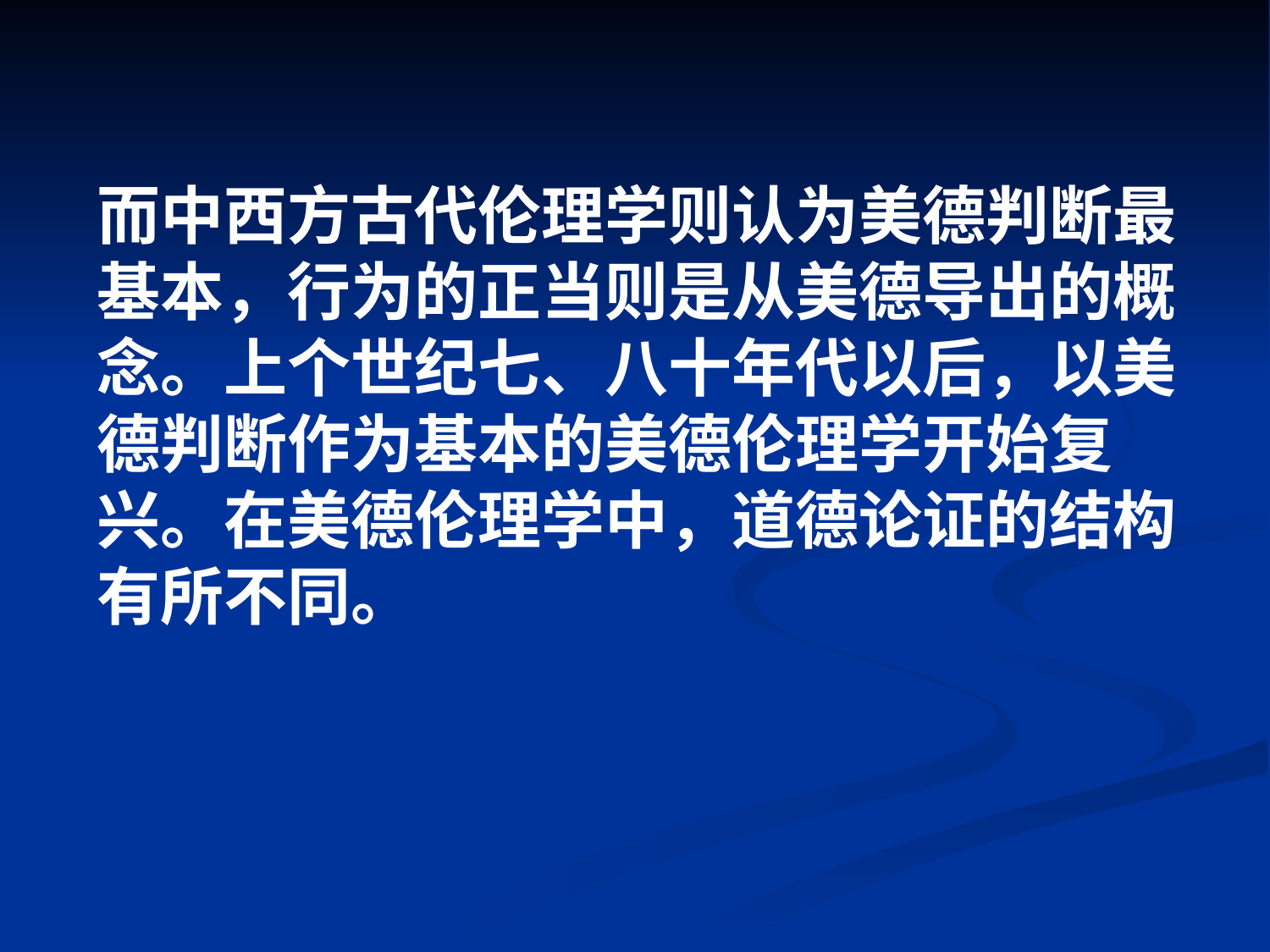

而中西方古代伦理学则认为美德判断最基本，行为的正当则是从美德导出的概念。上个世纪七、八十年代以后，以美德判断作为基本的美德伦理学开始复兴。在美德伦理学中，道德论证的结构有所不同。